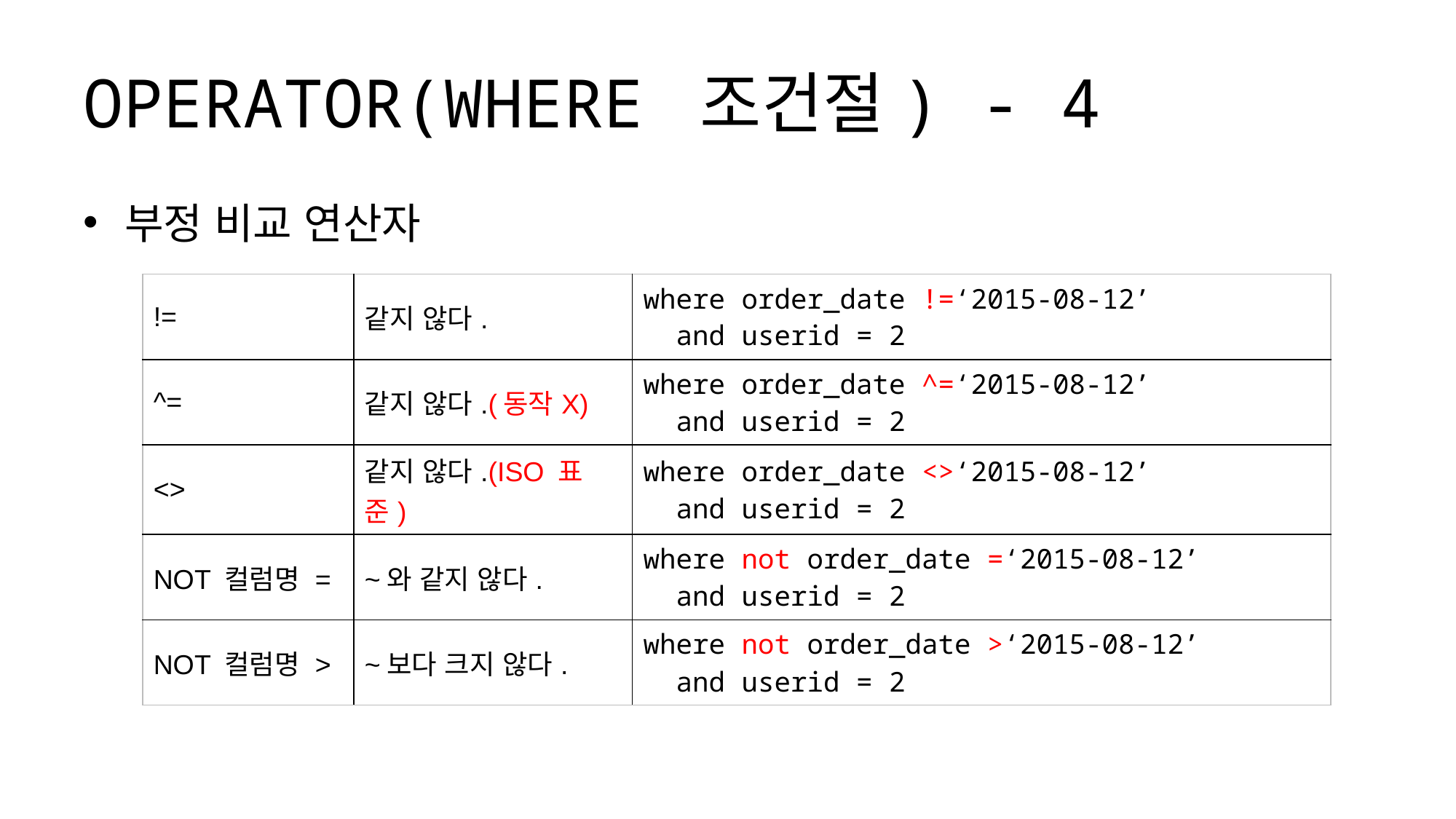

# OPERATOR(WHERE 조건절) - 4
부정 비교 연산자

| != | 같지 않다. | where order\_date !=‘2015-08-12’ and userid = 2 |
| --- | --- | --- |
| ^= | 같지 않다.(동작X) | where order\_date ^=‘2015-08-12’ and userid = 2 |
| <> | 같지 않다.(ISO 표준) | where order\_date <>‘2015-08-12’ and userid = 2 |
| NOT 컬럼명 = | ~와 같지 않다. | where not order\_date =‘2015-08-12’ and userid = 2 |
| NOT 컬럼명 > | ~보다 크지 않다. | where not order\_date >‘2015-08-12’ and userid = 2 |